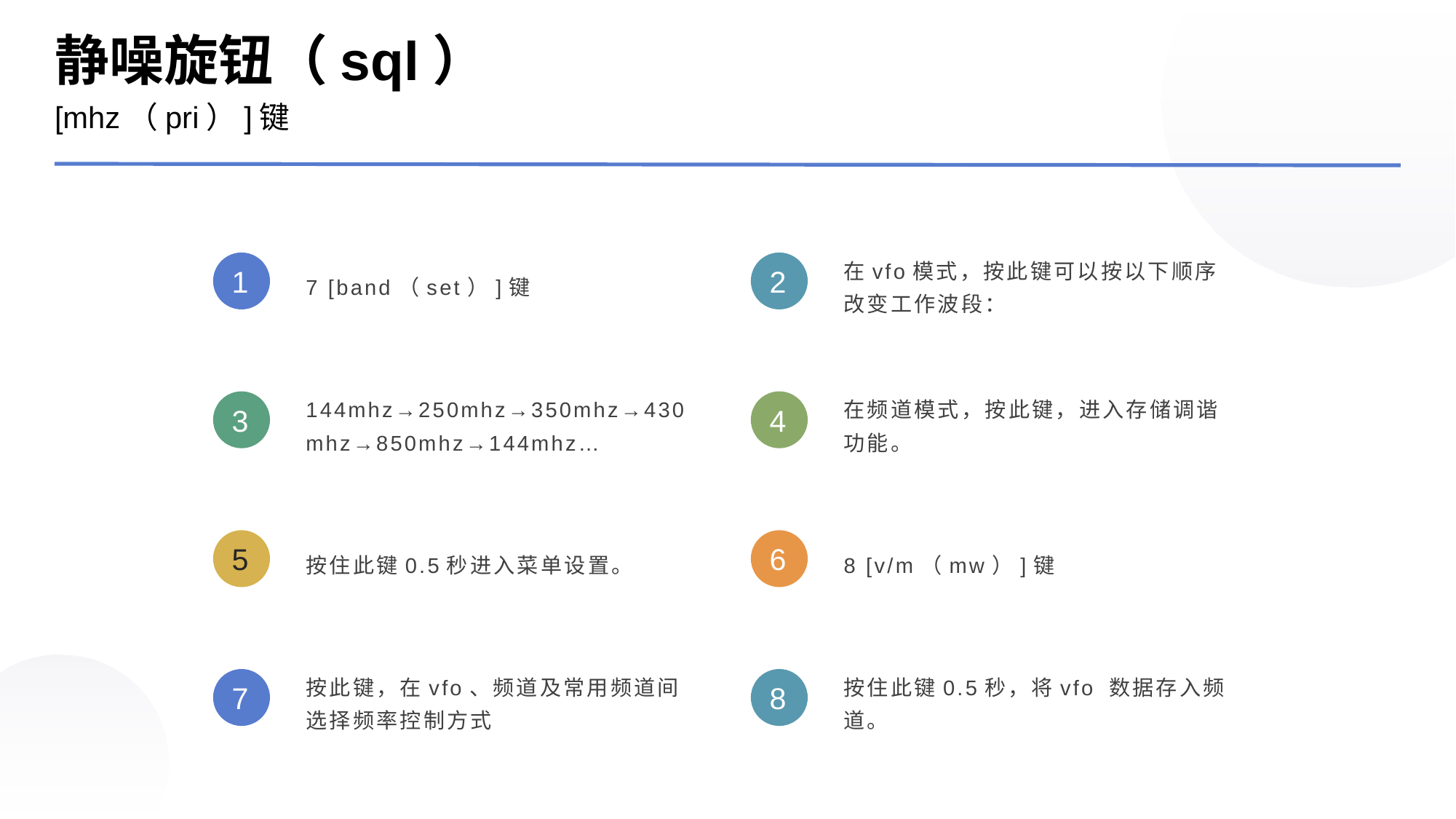

静噪旋钮（sql）
[mhz（pri）]键
7 [band（set）]键
在vfo模式，按此键可以按以下顺序改变工作波段：

1
2
144mhz→250mhz→350mhz→430mhz→850mhz→144mhz…
在频道模式，按此键，进入存储调谐功能。

3
4
按住此键0.5秒进入菜单设置。
8 [v/m（mw）]键

5
6

按此键，在vfo、频道及常用频道间选择频率控制方式
按住此键0.5秒，将vfo 数据存入频道。

7
8